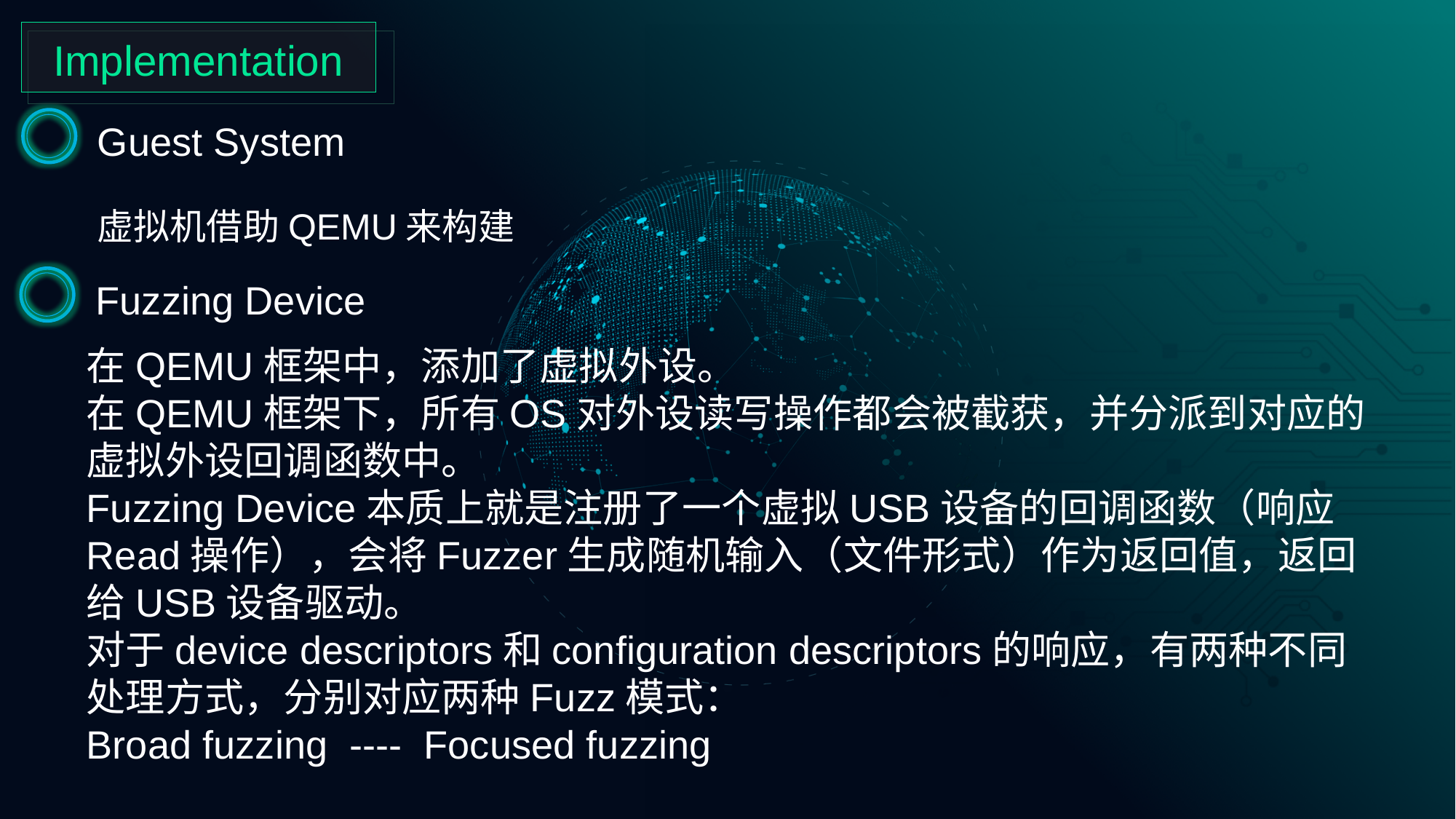

Implementation

Guest System
虚拟机借助QEMU来构建

Fuzzing Device
在QEMU框架中，添加了虚拟外设。
在QEMU框架下，所有OS对外设读写操作都会被截获，并分派到对应的虚拟外设回调函数中。
Fuzzing Device本质上就是注册了一个虚拟USB设备的回调函数（响应Read操作），会将Fuzzer生成随机输入（文件形式）作为返回值，返回给USB设备驱动。
对于device descriptors和configuration descriptors的响应，有两种不同处理方式，分别对应两种Fuzz模式：
Broad fuzzing  ----  Focused fuzzing